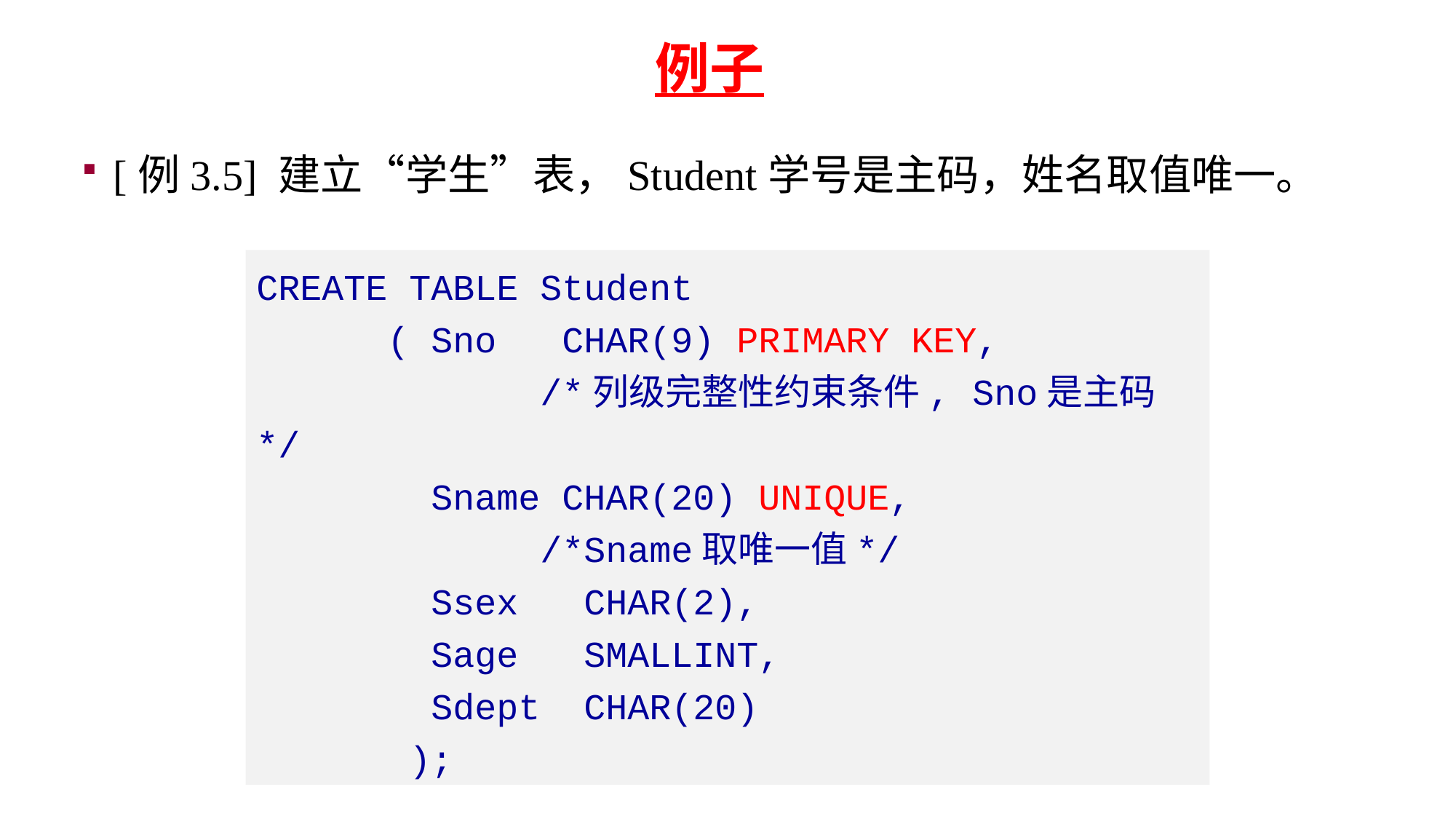

# 例子
[例3.5] 建立“学生”表，Student学号是主码，姓名取值唯一。
CREATE TABLE Student
      ( Sno   CHAR(9) PRIMARY KEY,
             /*列级完整性约束条件, Sno是主码*/
        Sname CHAR(20) UNIQUE,
             /*Sname取唯一值*/
        Ssex   CHAR(2),
        Sage   SMALLINT,
        Sdept  CHAR(20)
       );
31